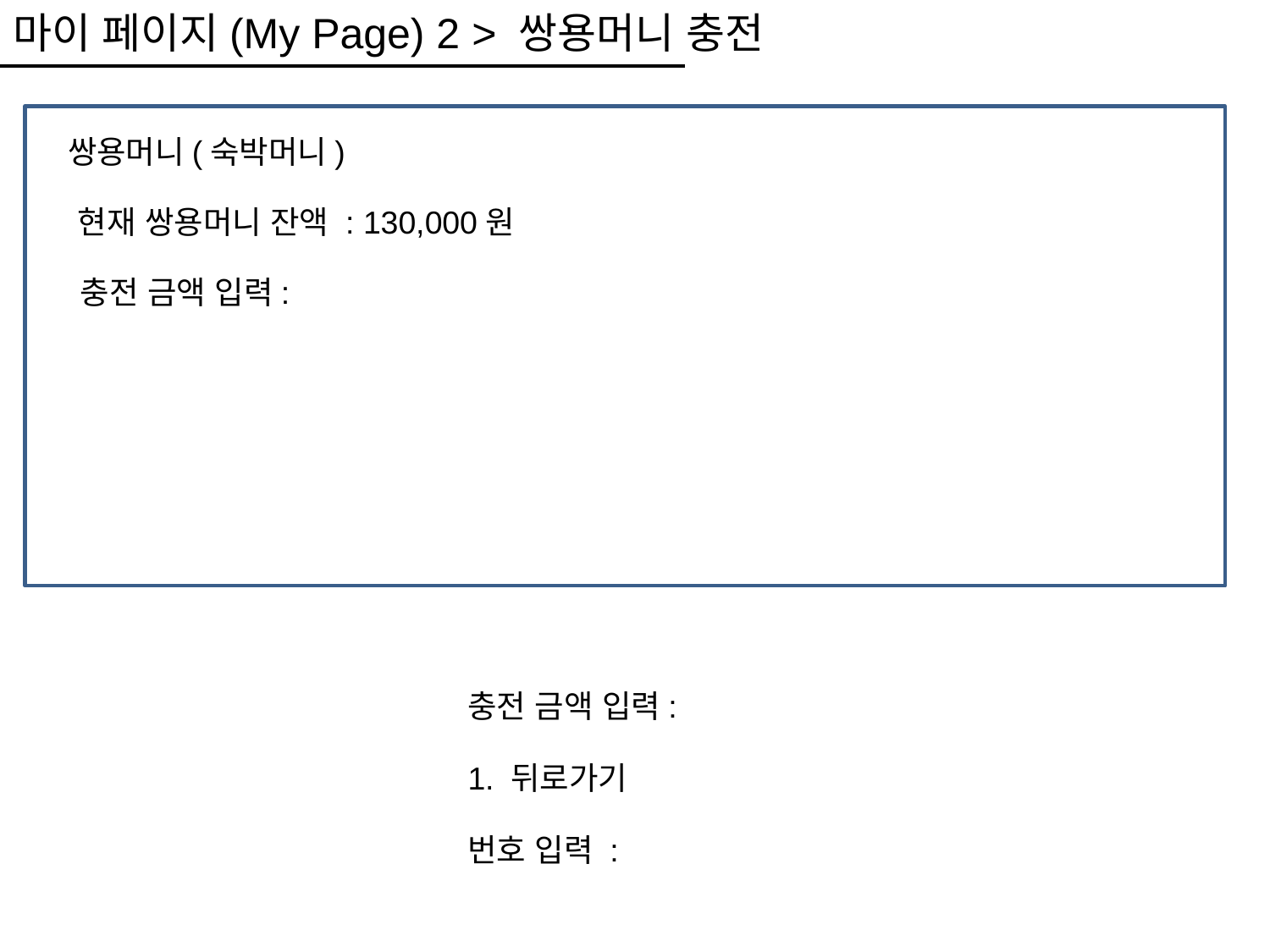

마이 페이지(My Page) 2 > 쌍용머니 충전

쌍용머니(숙박머니)
현재 쌍용머니 잔액 : 130,000원
충전 금액 입력:
충전 금액 입력:
1. 뒤로가기
번호 입력 :